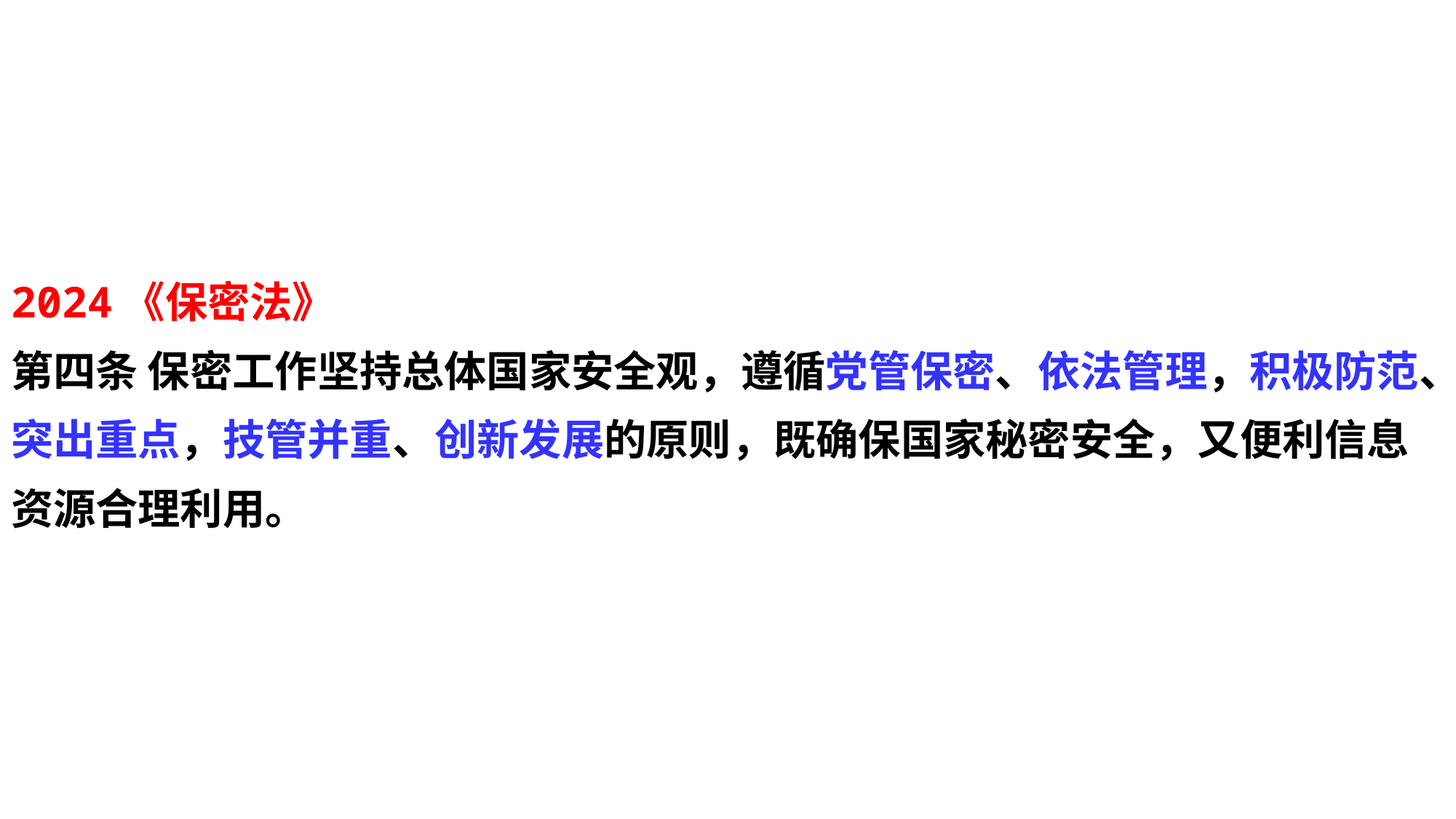

2024《保密法》
第四条 保密工作坚持总体国家安全观，遵循党管保密、依法管理，积极防范、突出重点，技管并重、创新发展的原则，既确保国家秘密安全，又便利信息资源合理利用。